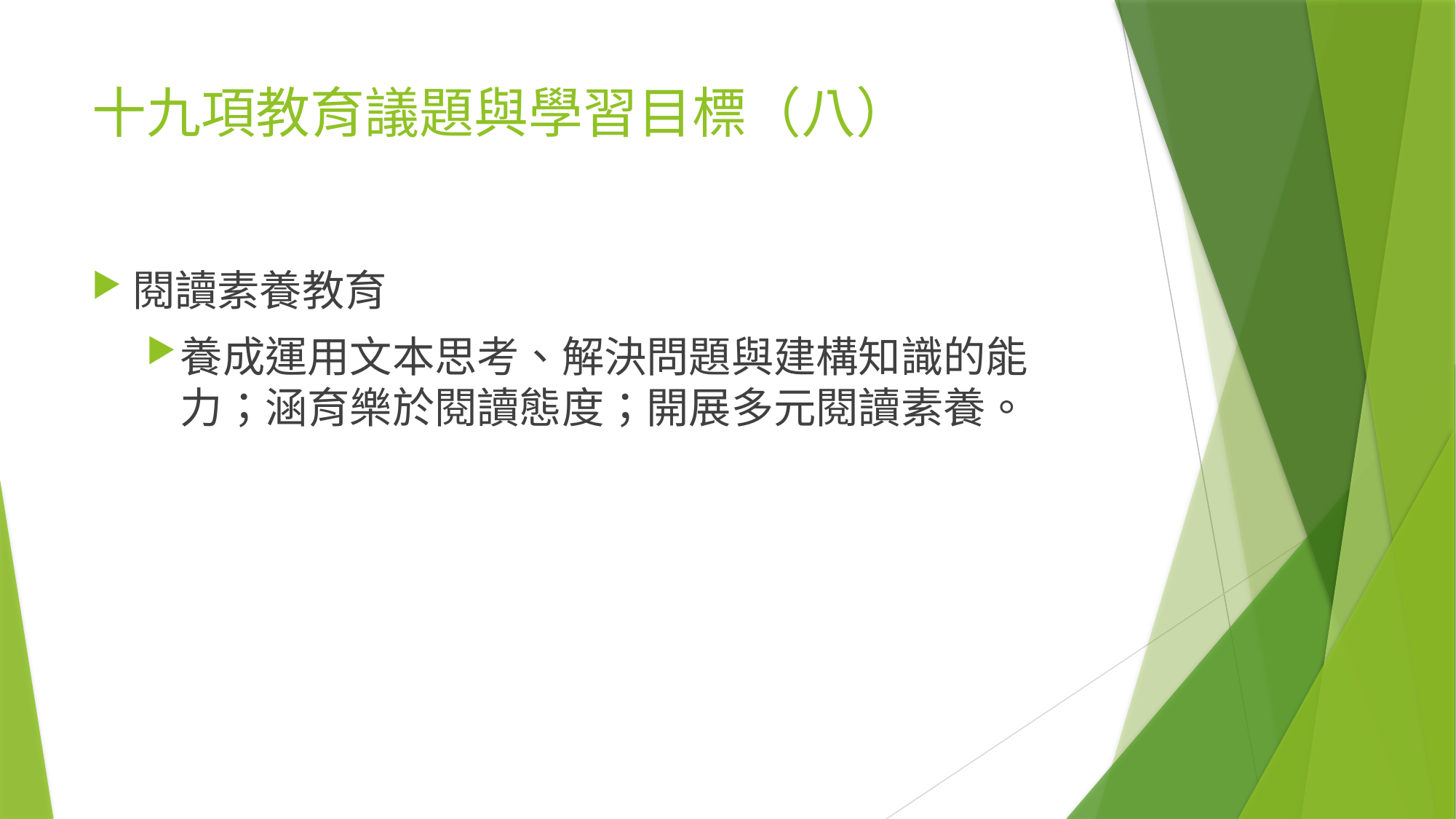

# 十九項教育議題與學習目標（八）
閱讀素養教育
養成運用文本思考、解決問題與建構知識的能力；涵育樂於閱讀態度；開展多元閱讀素養。